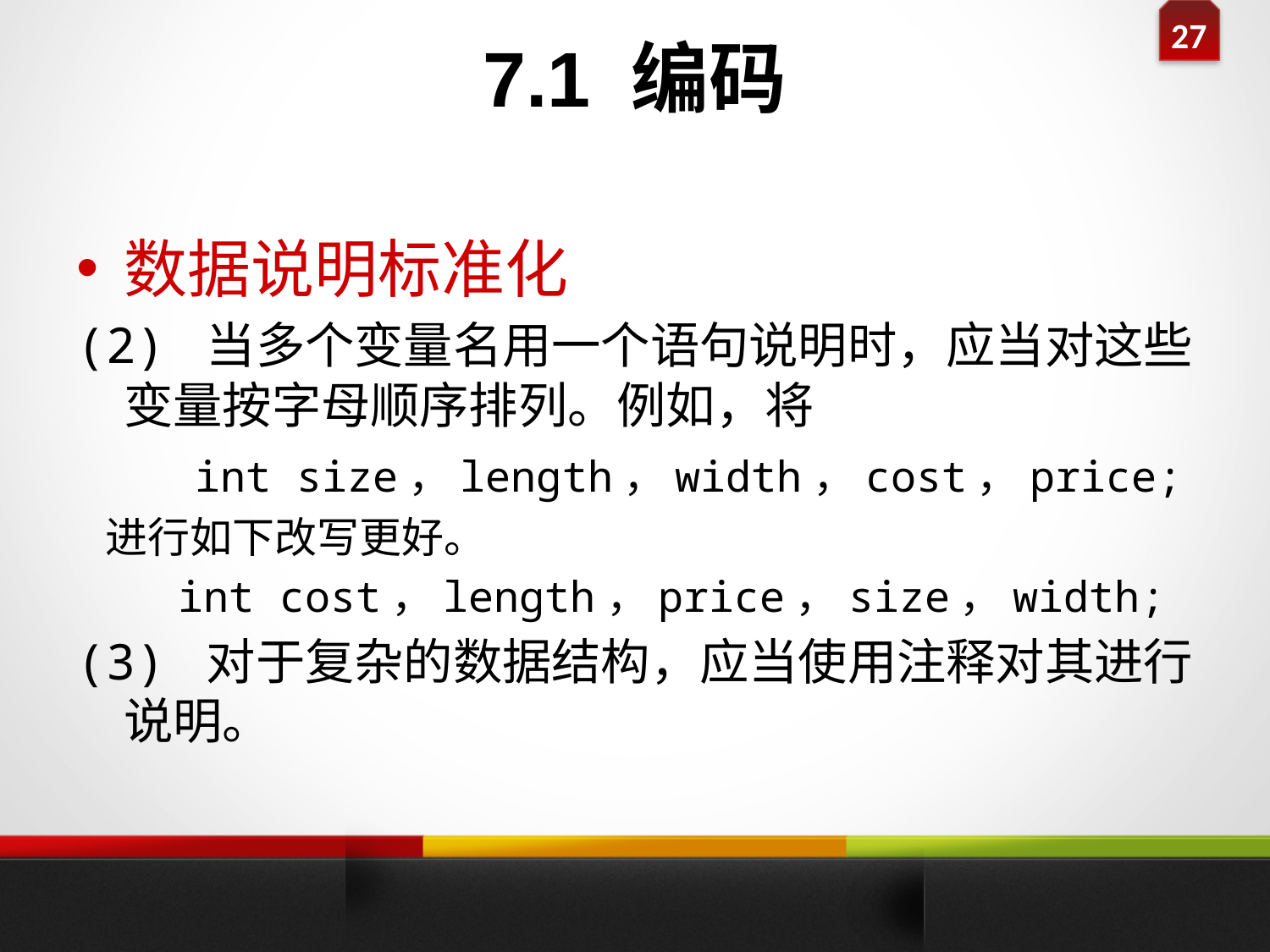

7.1 编码
#
数据说明标准化
(2) 当多个变量名用一个语句说明时，应当对这些变量按字母顺序排列。例如，将
    int size，length，width，cost，price;
  进行如下改写更好。
    int cost，length，price，size，width;
(3) 对于复杂的数据结构，应当使用注释对其进行说明。